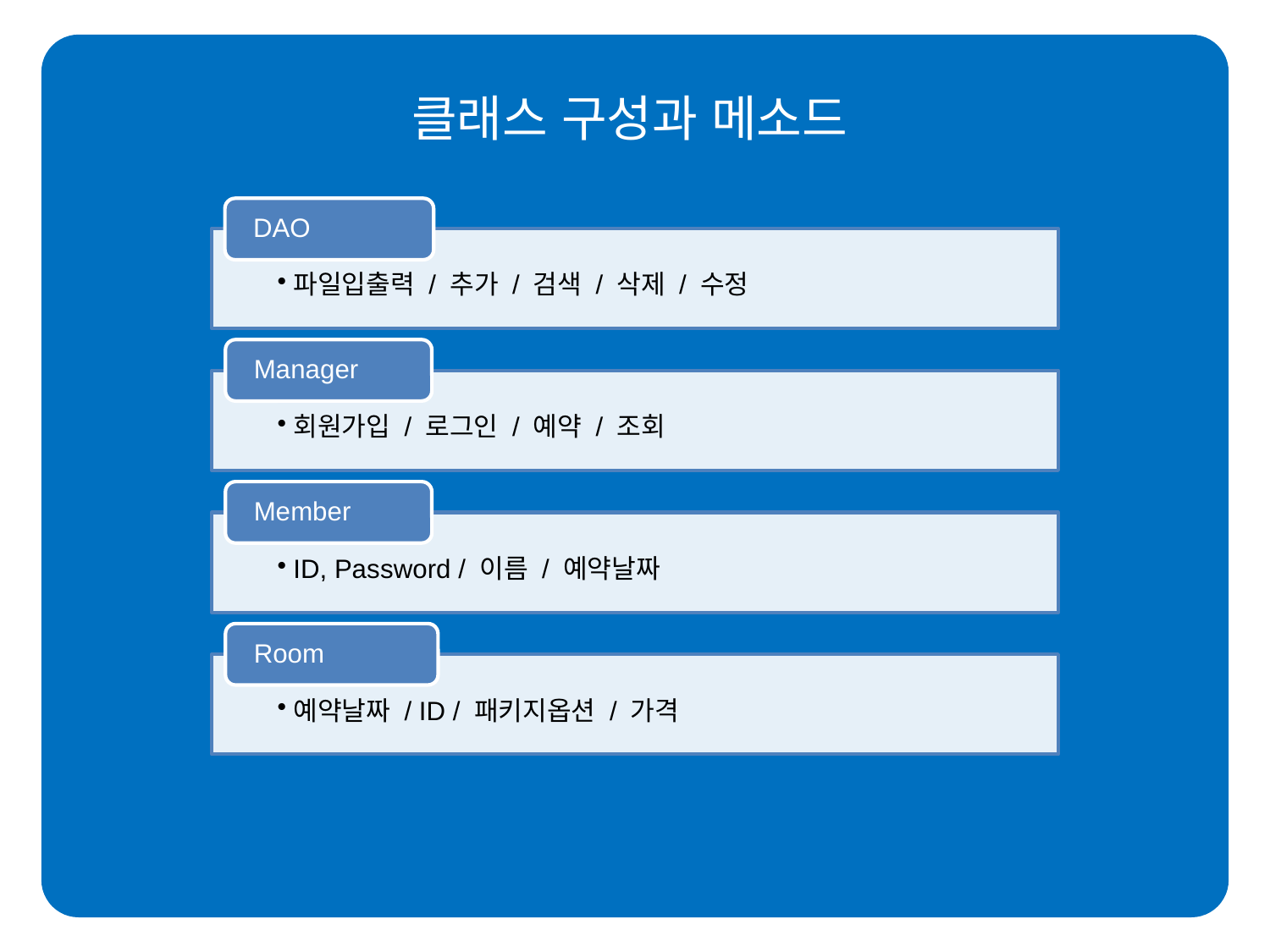

# 클래스 구성과 메소드
파일입출력 / 추가 / 검색 / 삭제 / 수정
DAO
회원가입 / 로그인 / 예약 / 조회
Manager
ID, Password / 이름 / 예약날짜
Member
예약날짜 / ID / 패키지옵션 / 가격
Room